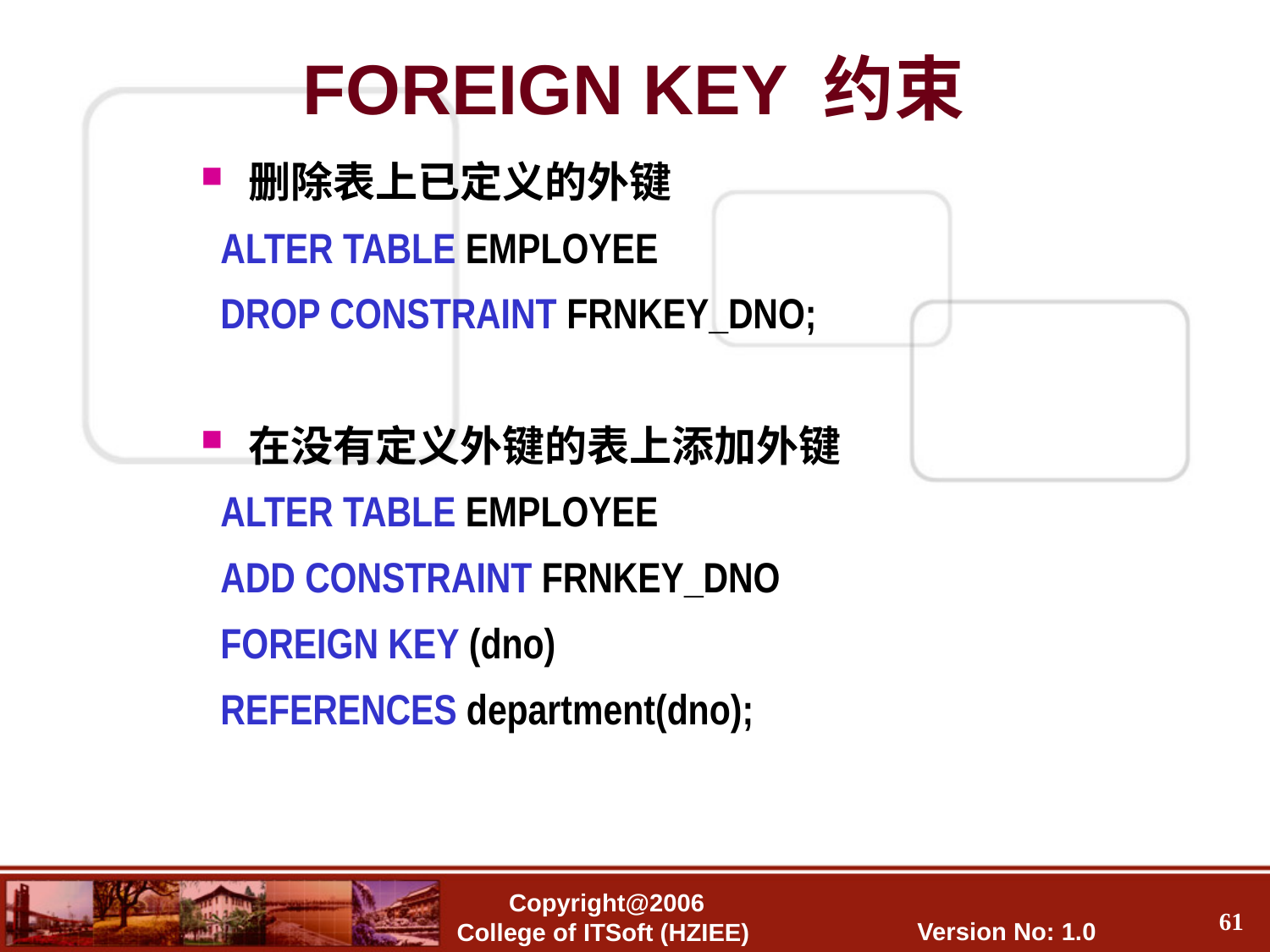

FOREIGN KEY 约束
删除表上已定义的外键
  ALTER TABLE EMPLOYEE
  DROP CONSTRAINT FRNKEY_DNO;

在没有定义外键的表上添加外键
  ALTER TABLE EMPLOYEE
  ADD CONSTRAINT FRNKEY_DNO
  FOREIGN KEY (dno)
  REFERENCES department(dno);